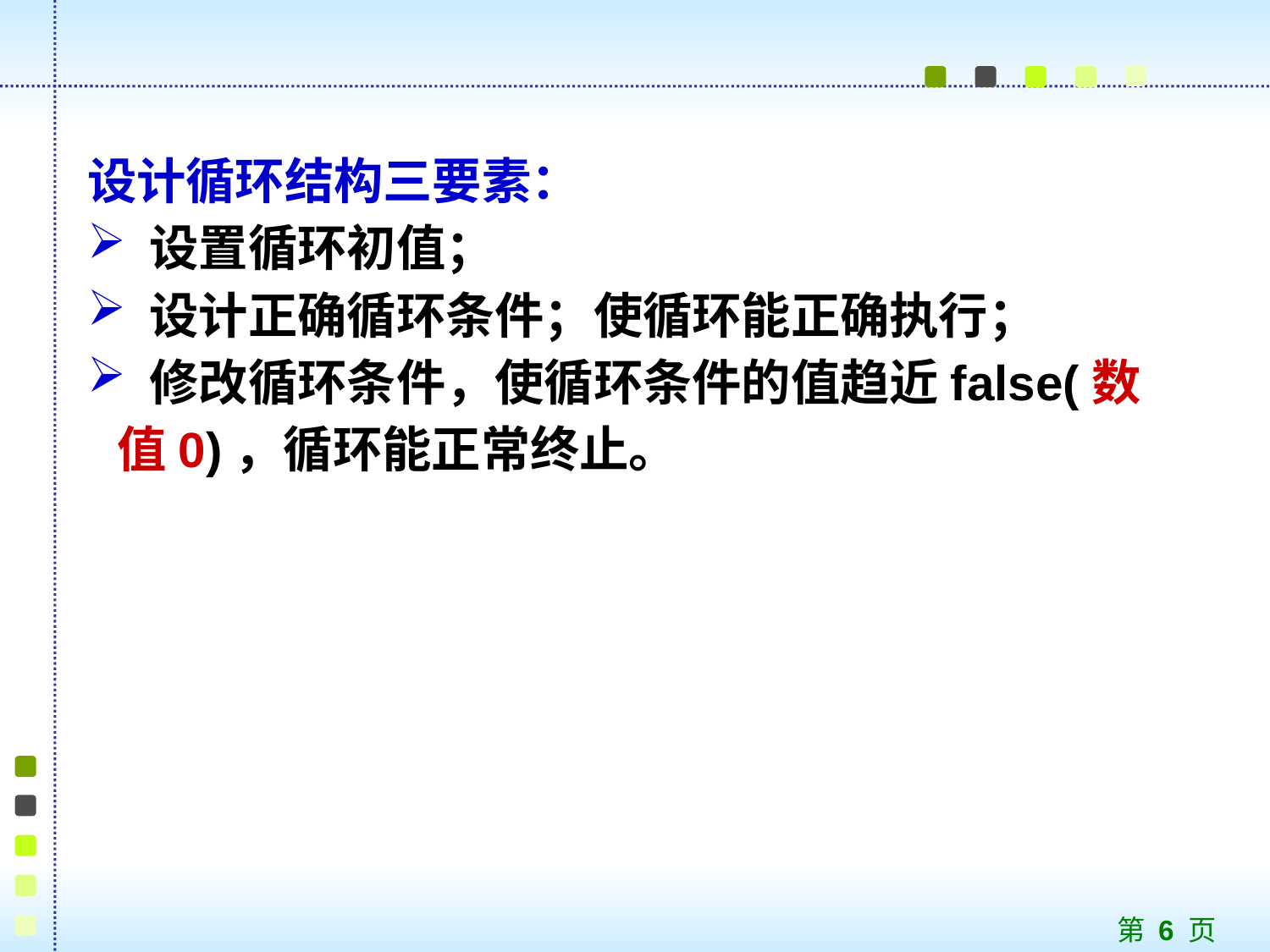

设计循环结构三要素：
 设置循环初值；
 设计正确循环条件；使循环能正确执行；
 修改循环条件，使循环条件的值趋近false(数值0)，循环能正常终止。

第 6 页